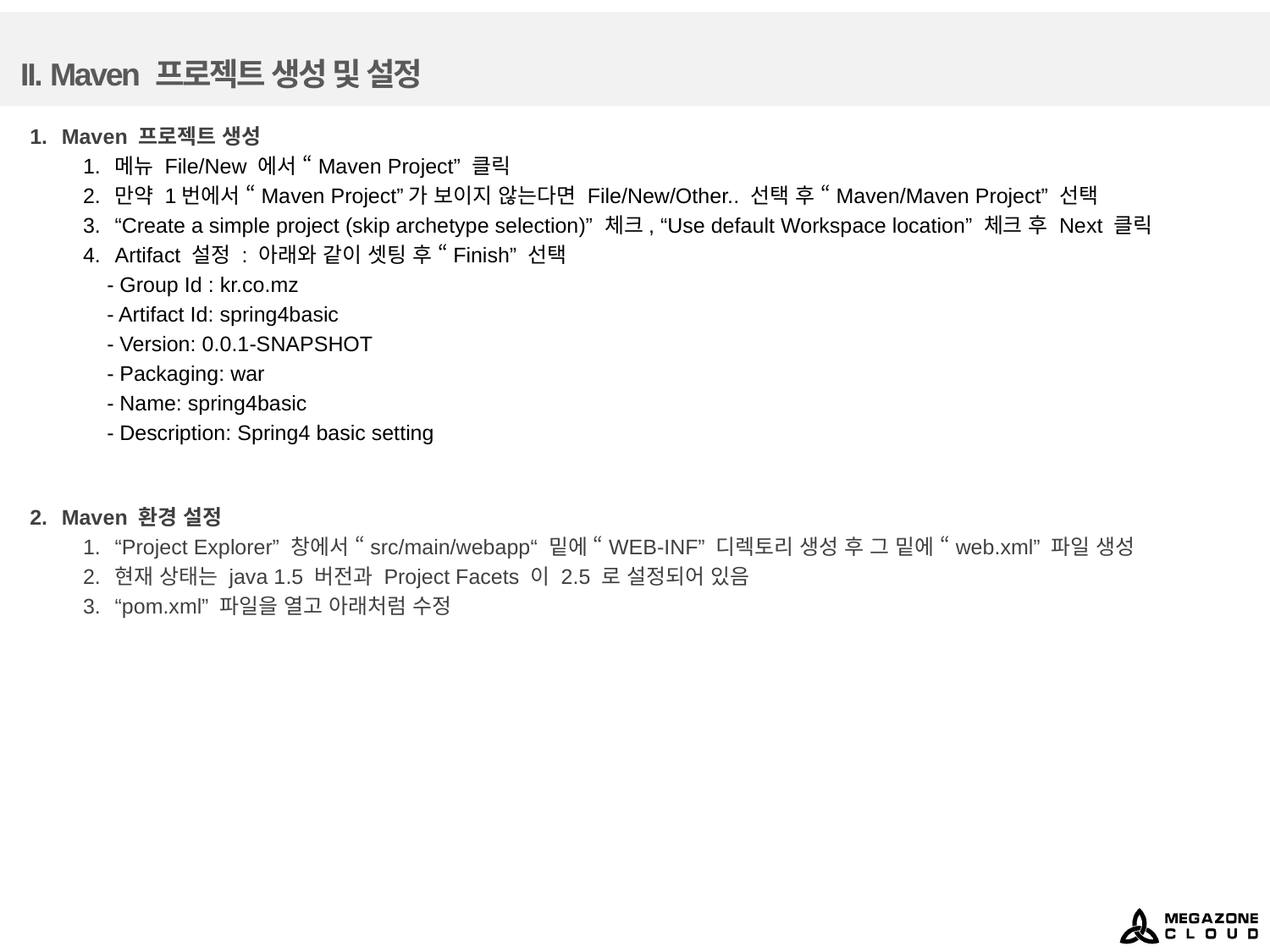

# II. Maven 프로젝트 생성 및 설정
Maven 프로젝트 생성
메뉴 File/New 에서 “Maven Project” 클릭
만약 1번에서 “Maven Project”가 보이지 않는다면 File/New/Other.. 선택 후 “Maven/Maven Project” 선택
“Create a simple project (skip archetype selection)” 체크, “Use default Workspace location” 체크 후 Next 클릭
Artifact 설정 : 아래와 같이 셋팅 후 “Finish” 선택
    - Group Id : kr.co.mz
    - Artifact Id: spring4basic
    - Version: 0.0.1-SNAPSHOT
    - Packaging: war
    - Name: spring4basic
    - Description: Spring4 basic setting

Maven 환경 설정
“Project Explorer” 창에서 “src/main/webapp“ 밑에 “WEB-INF” 디렉토리 생성 후 그 밑에 “web.xml” 파일 생성
현재 상태는 java 1.5 버전과 Project Facets 이 2.5 로 설정되어 있음
“pom.xml” 파일을 열고 아래처럼 수정